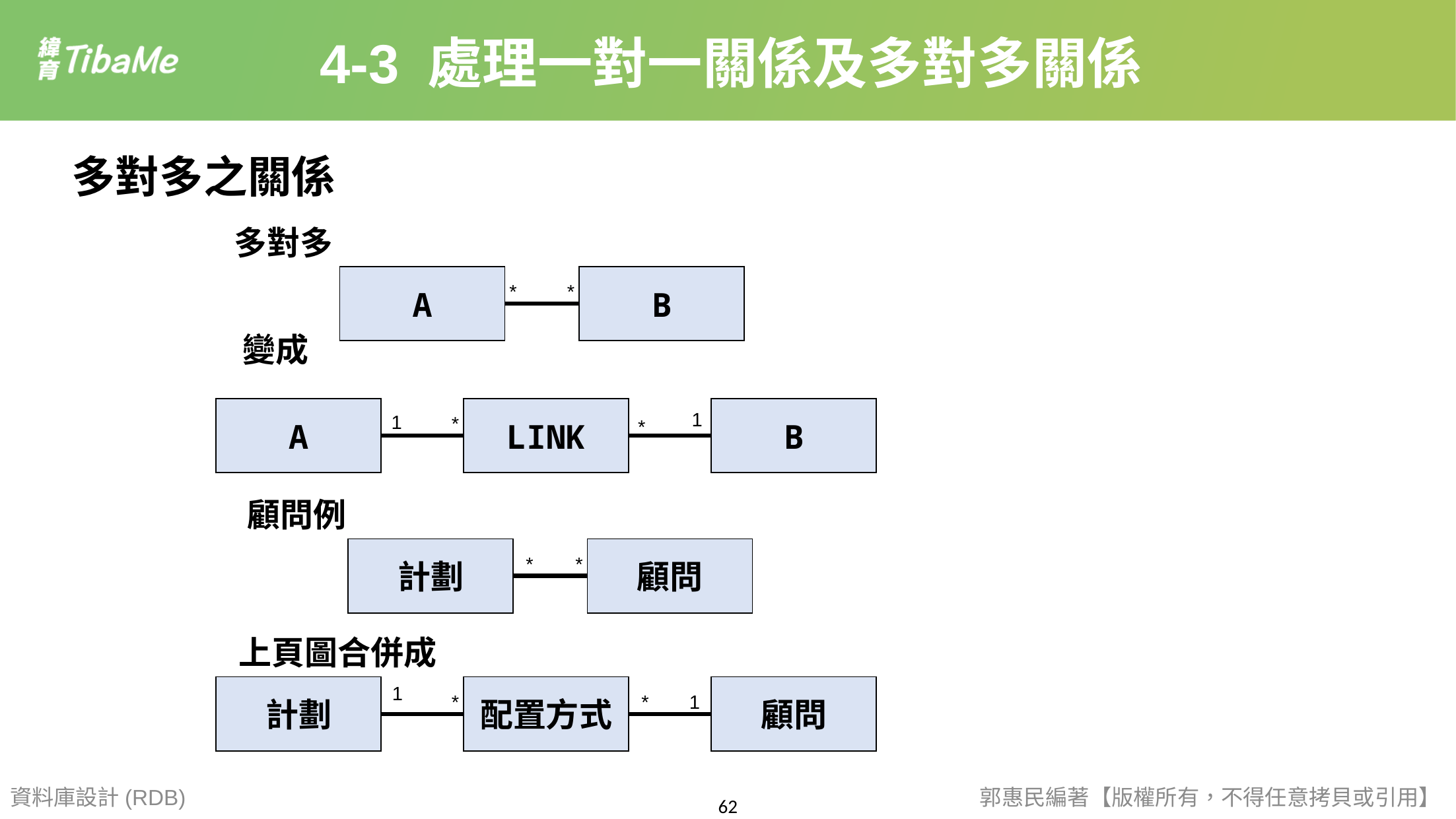

4-3 處理一對一關係及多對多關係
多對多之關係
多對多
A
B
*
*
變成
A
LINK
B
1
1
*
*
顧問例
計劃
顧問
*
*
上頁圖合併成
計劃
1
配置方式
顧問
*
*
1
資料庫設計(RDB)
郭惠民編著【版權所有，不得任意拷貝或引用】